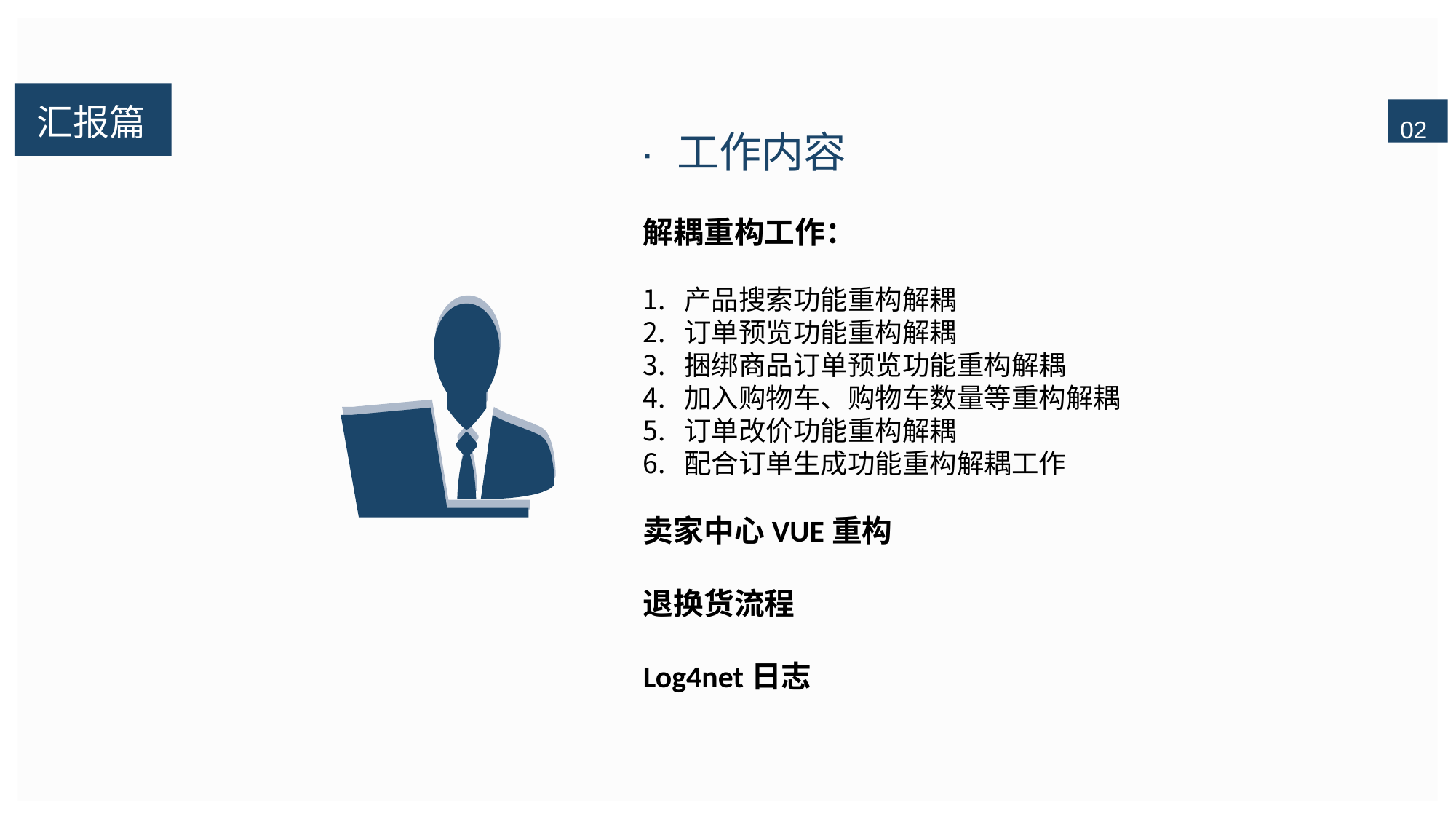

# 汇报篇
02
· 工作内容
解耦重构工作：

产品搜索功能重构解耦
订单预览功能重构解耦
捆绑商品订单预览功能重构解耦
加入购物车、购物车数量等重构解耦
订单改价功能重构解耦
配合订单生成功能重构解耦工作

卖家中心VUE重构

退换货流程

Log4net日志